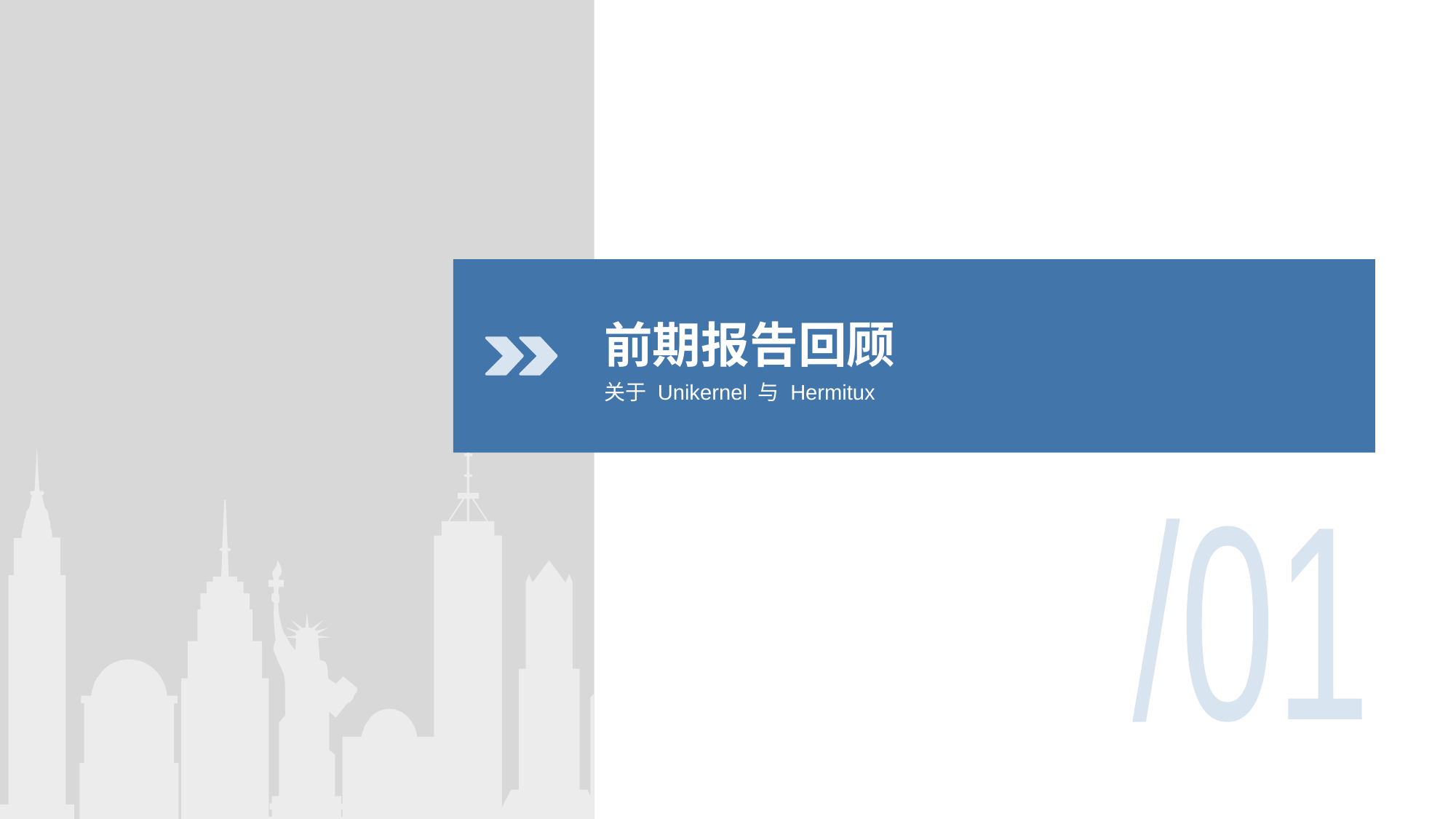

# 前期报告回顾
关于 Unikernel 与 Hermitux
/01